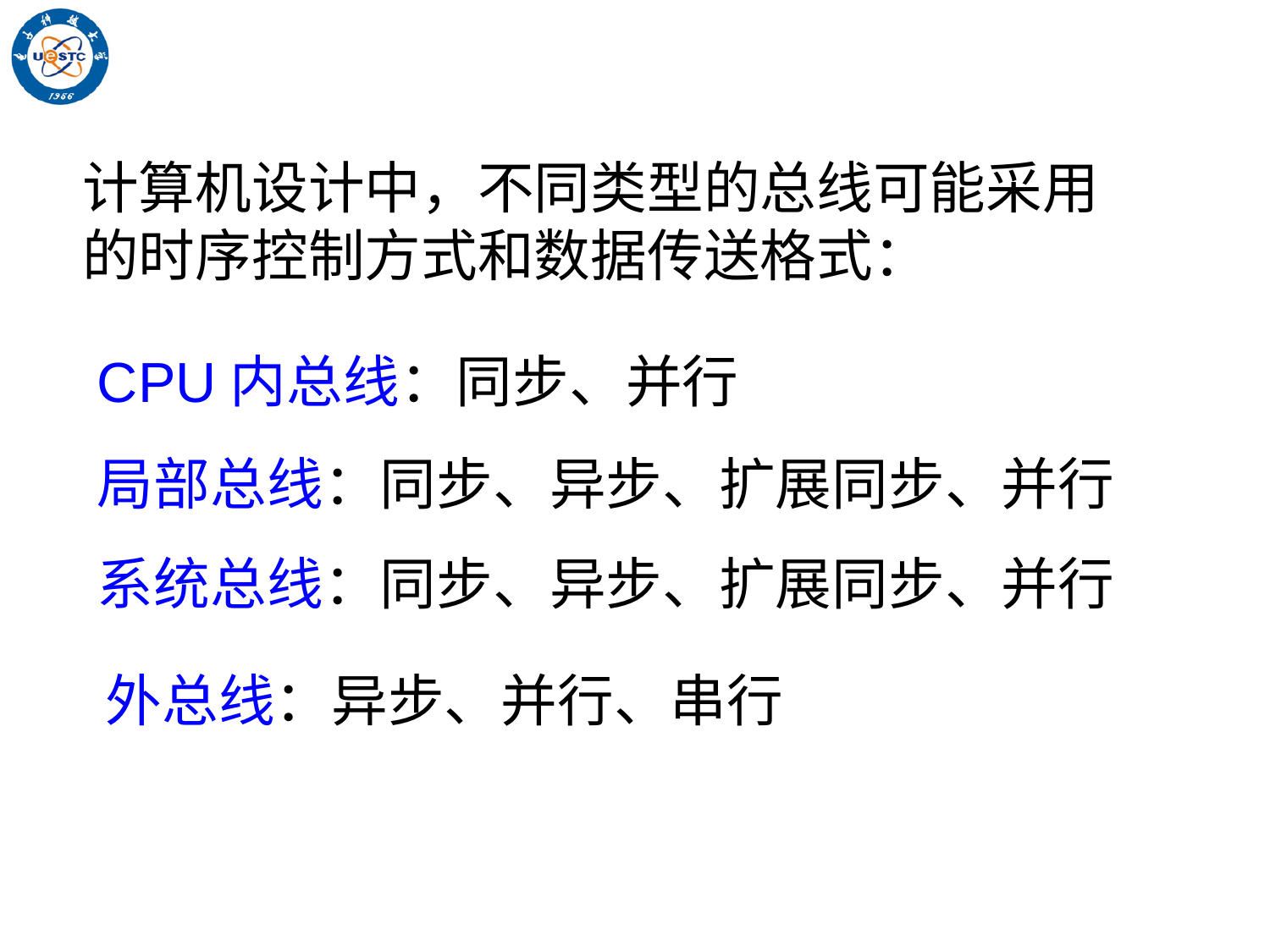

计算机设计中，不同类型的总线可能采用的时序控制方式和数据传送格式：
CPU内总线：同步、并行
局部总线：同步、异步、扩展同步、并行
系统总线：同步、异步、扩展同步、并行
外总线：异步、并行、串行